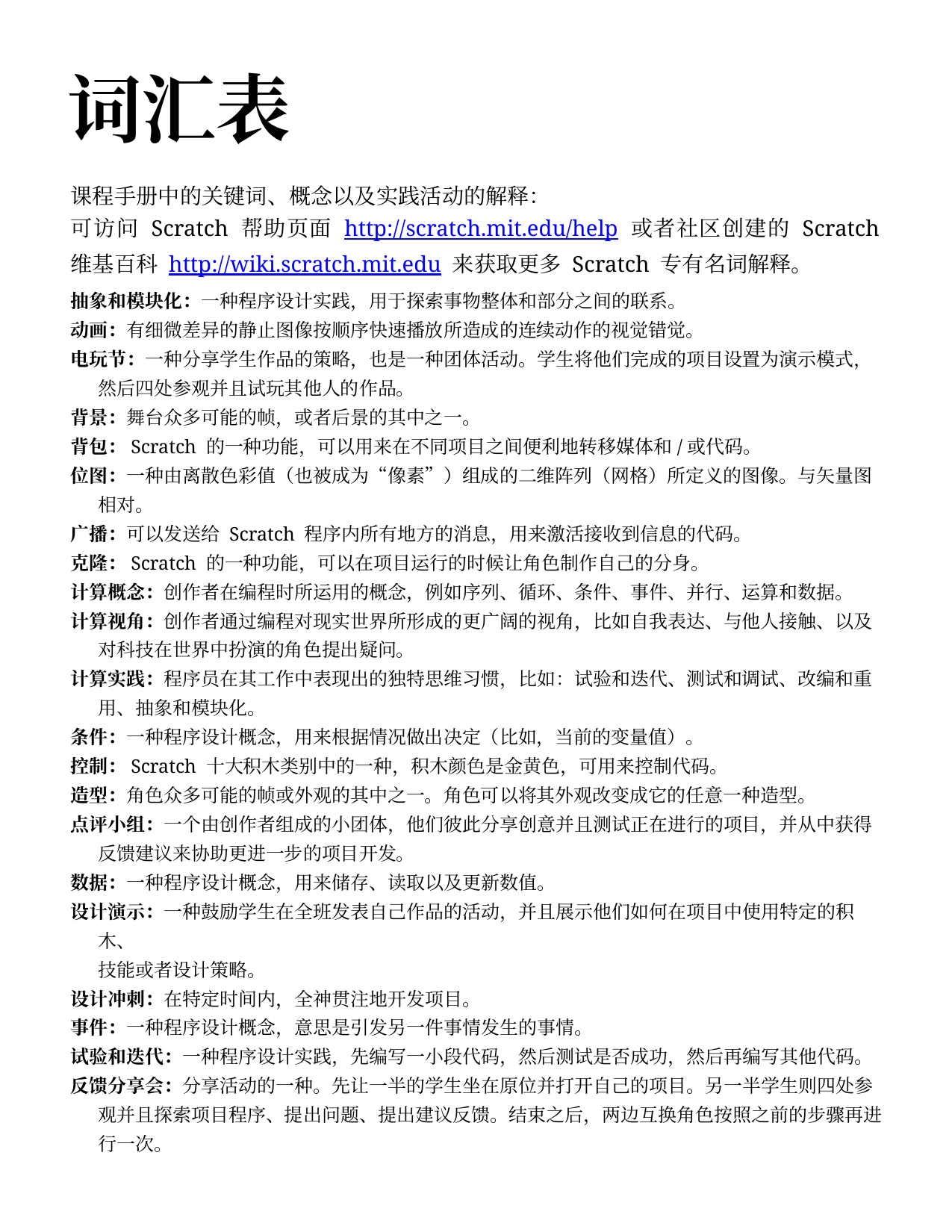

词汇表
课程手册中的关键词、概念以及实践活动的解释：
可访问 Scratch 帮助页面 http://scratch.mit.edu/help 或者社区创建的 Scratch 维基百科 http://wiki.scratch.mit.edu 来获取更多 Scratch 专有名词解释。
抽象和模块化：一种程序设计实践，用于探索事物整体和部分之间的联系。
动画：有细微差异的静止图像按顺序快速播放所造成的连续动作的视觉错觉。
电玩节：一种分享学生作品的策略，也是一种团体活动。学生将他们完成的项目设置为演示模式，
然后四处参观并且试玩其他人的作品。
背景：舞台众多可能的帧，或者后景的其中之一。
背包：Scratch 的一种功能，可以用来在不同项目之间便利地转移媒体和/或代码。
位图：一种由离散色彩值（也被成为“像素”）组成的二维阵列（网格）所定义的图像。与矢量图相对。
广播：可以发送给 Scratch 程序内所有地方的消息，用来激活接收到信息的代码。
克隆：Scratch 的一种功能，可以在项目运行的时候让角色制作自己的分身。
计算概念：创作者在编程时所运用的概念，例如序列、循环、条件、事件、并行、运算和数据。
计算视角：创作者通过编程对现实世界所形成的更广阔的视角，比如自我表达、与他人接触、以及对科技在世界中扮演的角色提出疑问。
计算实践：程序员在其工作中表现出的独特思维习惯，比如：试验和迭代、测试和调试、改编和重
用、抽象和模块化。
条件：一种程序设计概念，用来根据情况做出决定（比如，当前的变量值）。
控制：Scratch 十大积木类别中的一种，积木颜色是金黄色，可用来控制代码。
造型：角色众多可能的帧或外观的其中之一。角色可以将其外观改变成它的任意一种造型。
点评小组：一个由创作者组成的小团体，他们彼此分享创意并且测试正在进行的项目，并从中获得
反馈建议来协助更进一步的项目开发。
数据：一种程序设计概念，用来储存、读取以及更新数值。
设计演示：一种鼓励学生在全班发表自己作品的活动，并且展示他们如何在项目中使用特定的积木、
技能或者设计策略。
设计冲刺：在特定时间内，全神贯注地开发项目。
事件：一种程序设计概念，意思是引发另一件事情发生的事情。
试验和迭代：一种程序设计实践，先编写一小段代码，然后测试是否成功，然后再编写其他代码。
反馈分享会：分享活动的一种。先让一半的学生坐在原位并打开自己的项目。另一半学生则四处参
观并且探索项目程序、提出问题、提出建议反馈。结束之后，两边互换角色按照之前的步骤再进行一次。